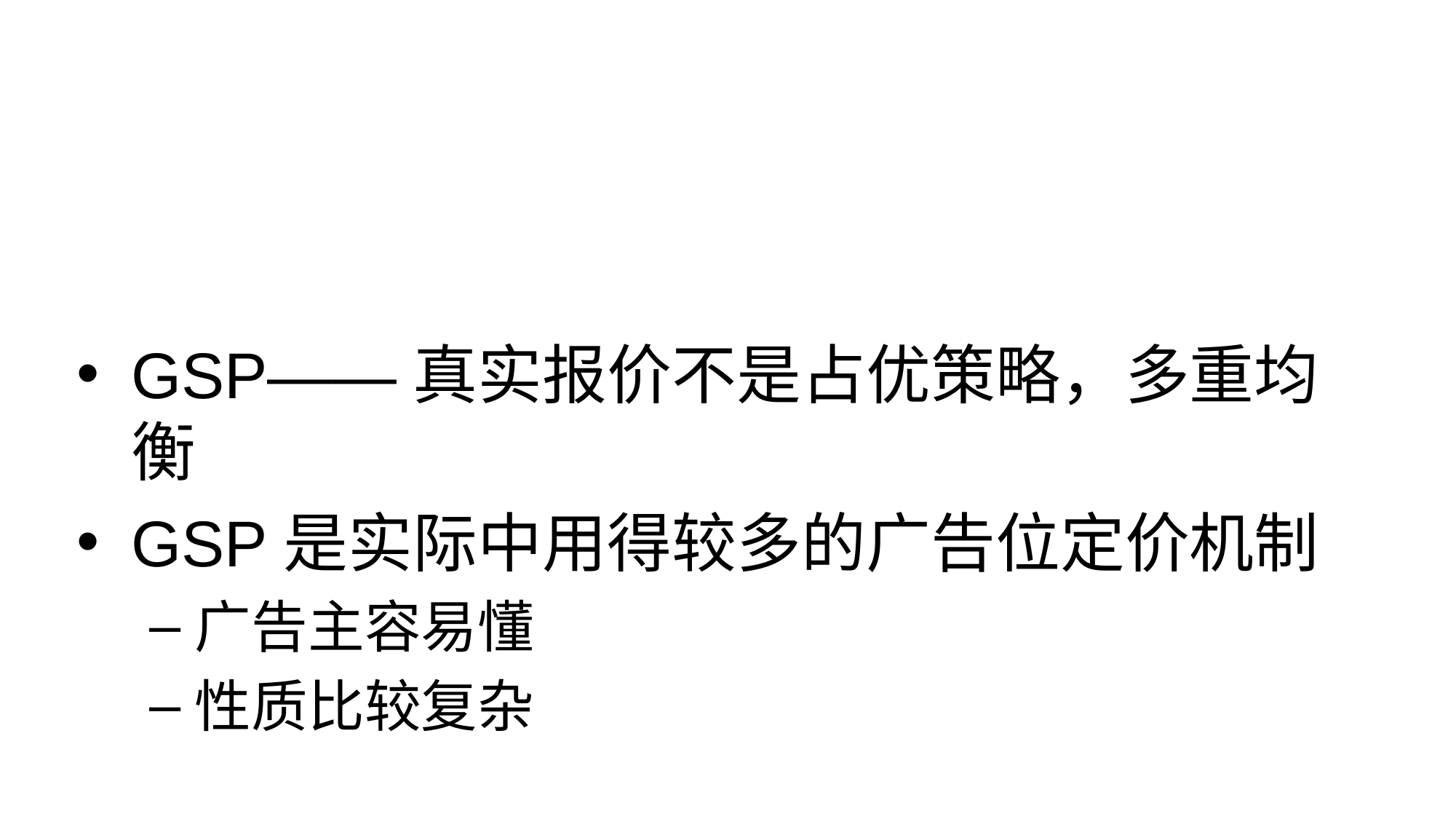

GSP——真实报价不是占优策略，多重均衡
GSP是实际中用得较多的广告位定价机制
广告主容易懂
性质比较复杂